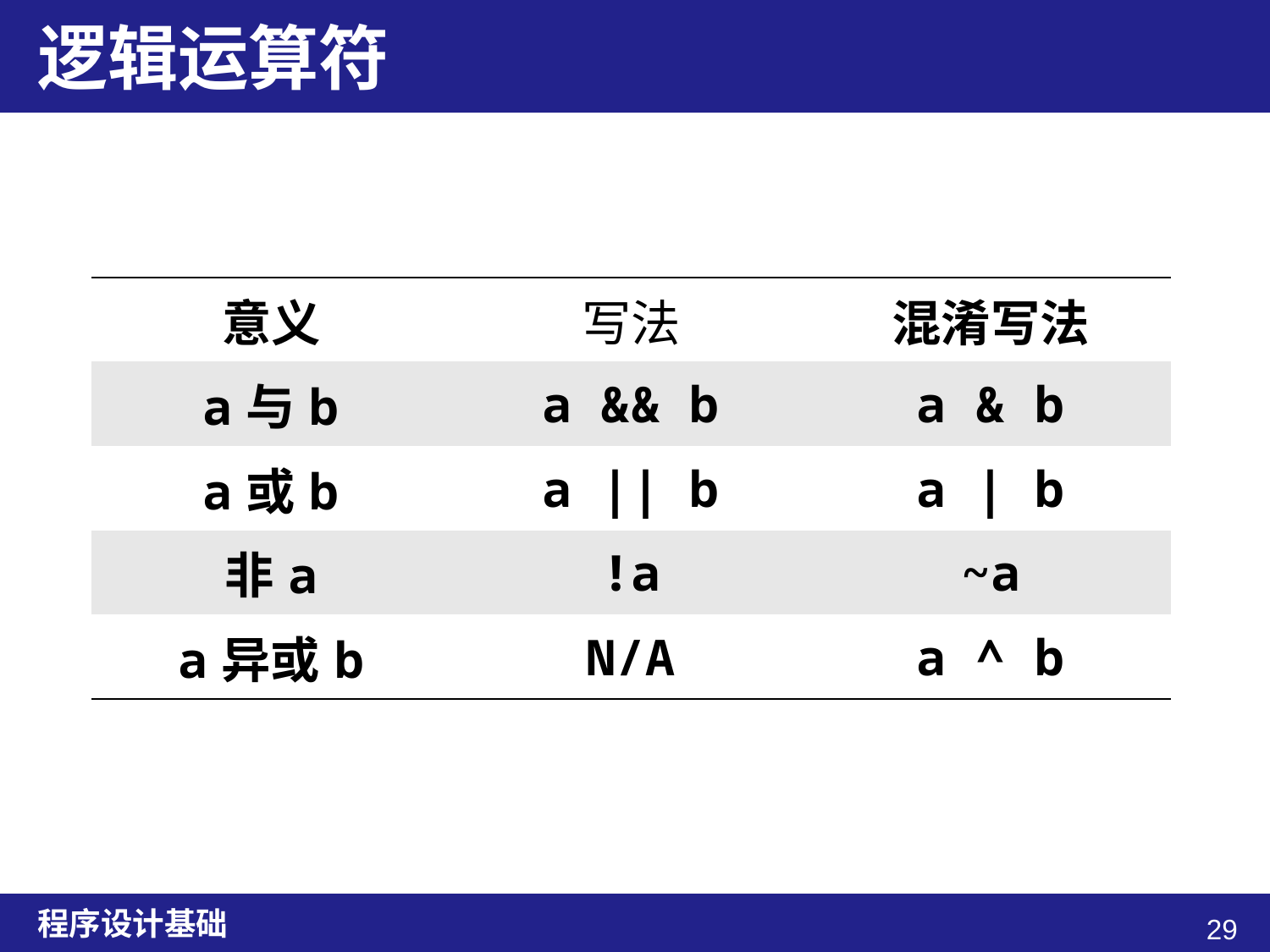

# 逻辑运算符
| 意义 | 写法 | 混淆写法 |
| --- | --- | --- |
| a与b | a && b | a & b |
| a或b | a || b | a | b |
| 非a | !a | ~a |
| a异或b | N/A | a ^ b |